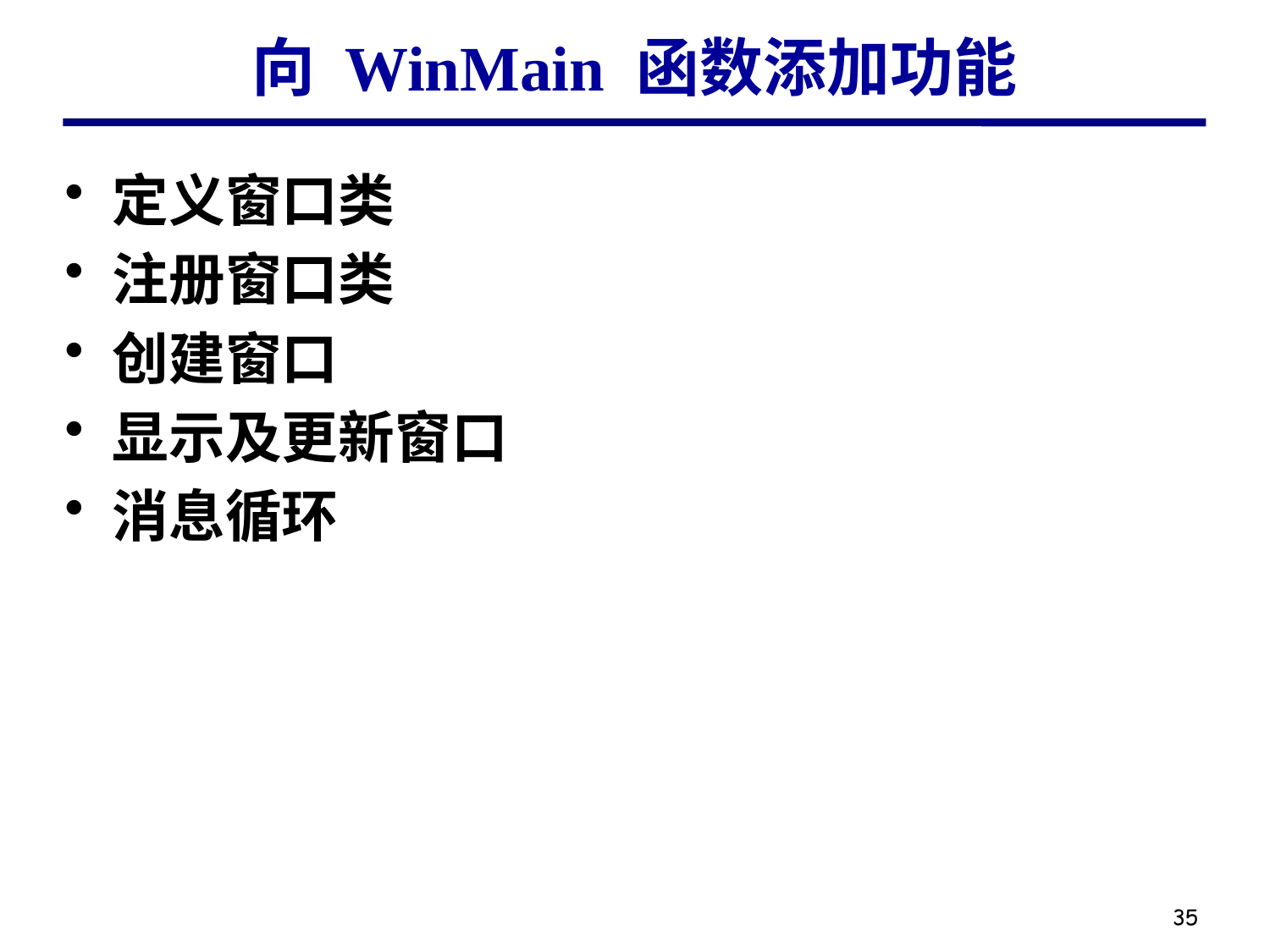

# 向 WinMain 函数添加功能
定义窗口类
注册窗口类
创建窗口
显示及更新窗口
消息循环